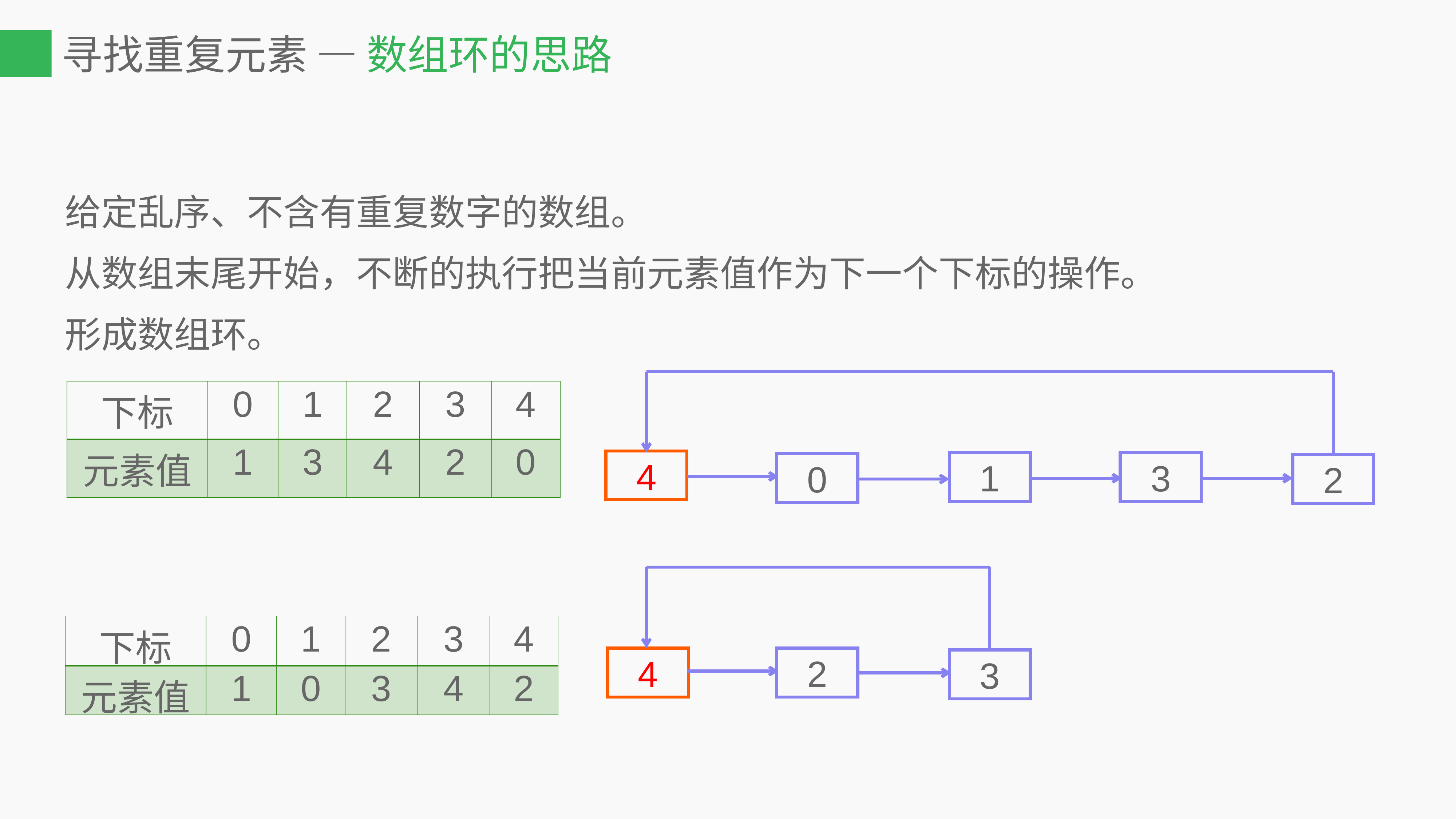

# 寻找重复元素 — 数组环的思路
给定乱序、不含有重复数字的数组。
从数组末尾开始，不断的执行把当前元素值作为下一个下标的操作。
形成数组环。

| 下标 | 0 | 1 | 2 | 3 | 4 |
| --- | --- | --- | --- | --- | --- |
| 元素值 | 1 | 3 | 4 | 2 | 0 |
4
1
3
0
2
| 下标 | 0 | 1 | 2 | 3 | 4 |
| --- | --- | --- | --- | --- | --- |
| 元素值 | 1 | 0 | 3 | 4 | 2 |
4
2
3